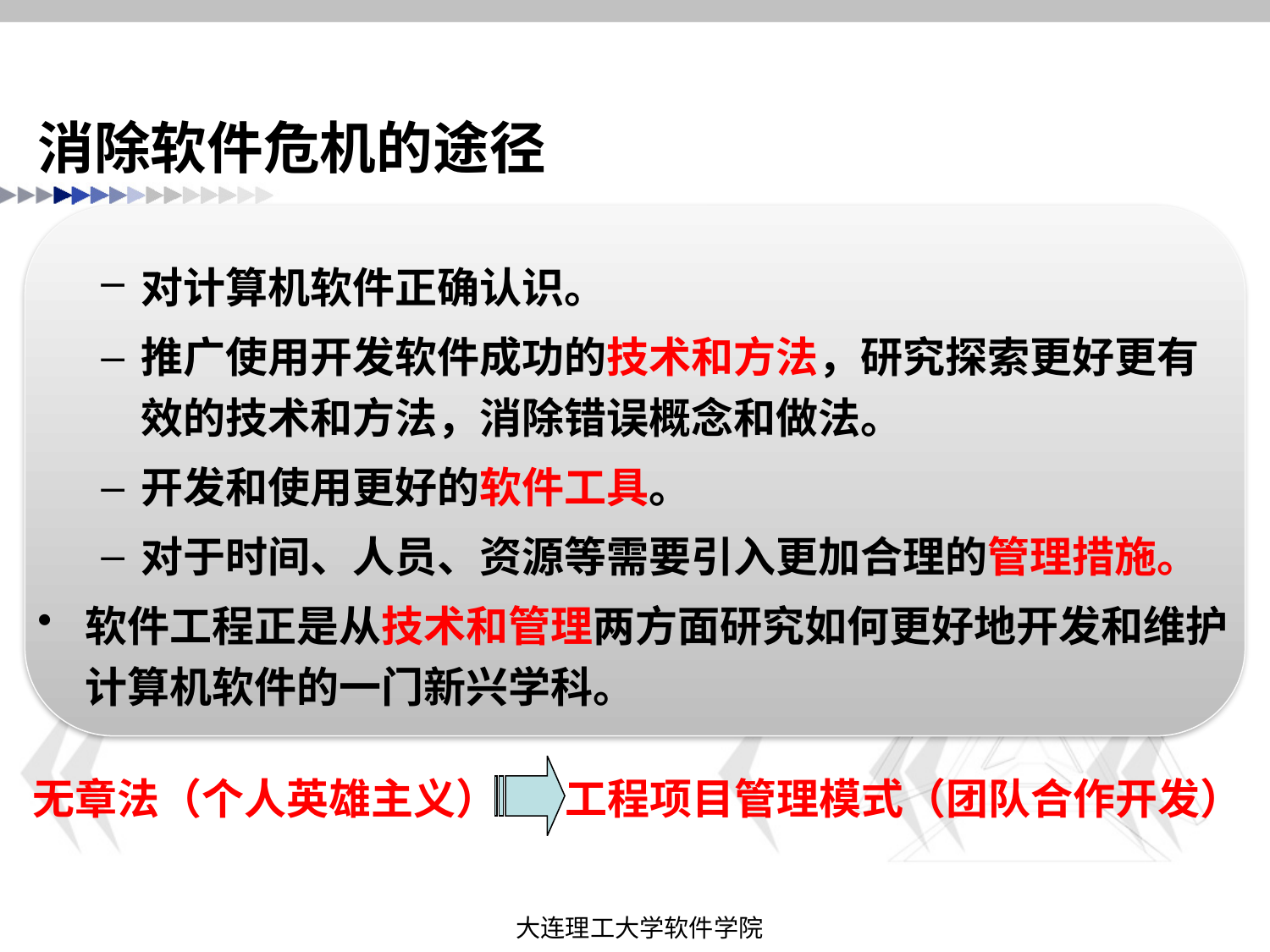

消除软件危机的途径

对计算机软件正确认识。
推广使用开发软件成功的技术和方法，研究探索更好更有效的技术和方法，消除错误概念和做法。
开发和使用更好的软件工具。
对于时间、人员、资源等需要引入更加合理的管理措施。
软件工程正是从技术和管理两方面研究如何更好地开发和维护计算机软件的一门新兴学科。

无章法（个人英雄主义）       工程项目管理模式（团队合作开发）

大连理工大学软件学院
7